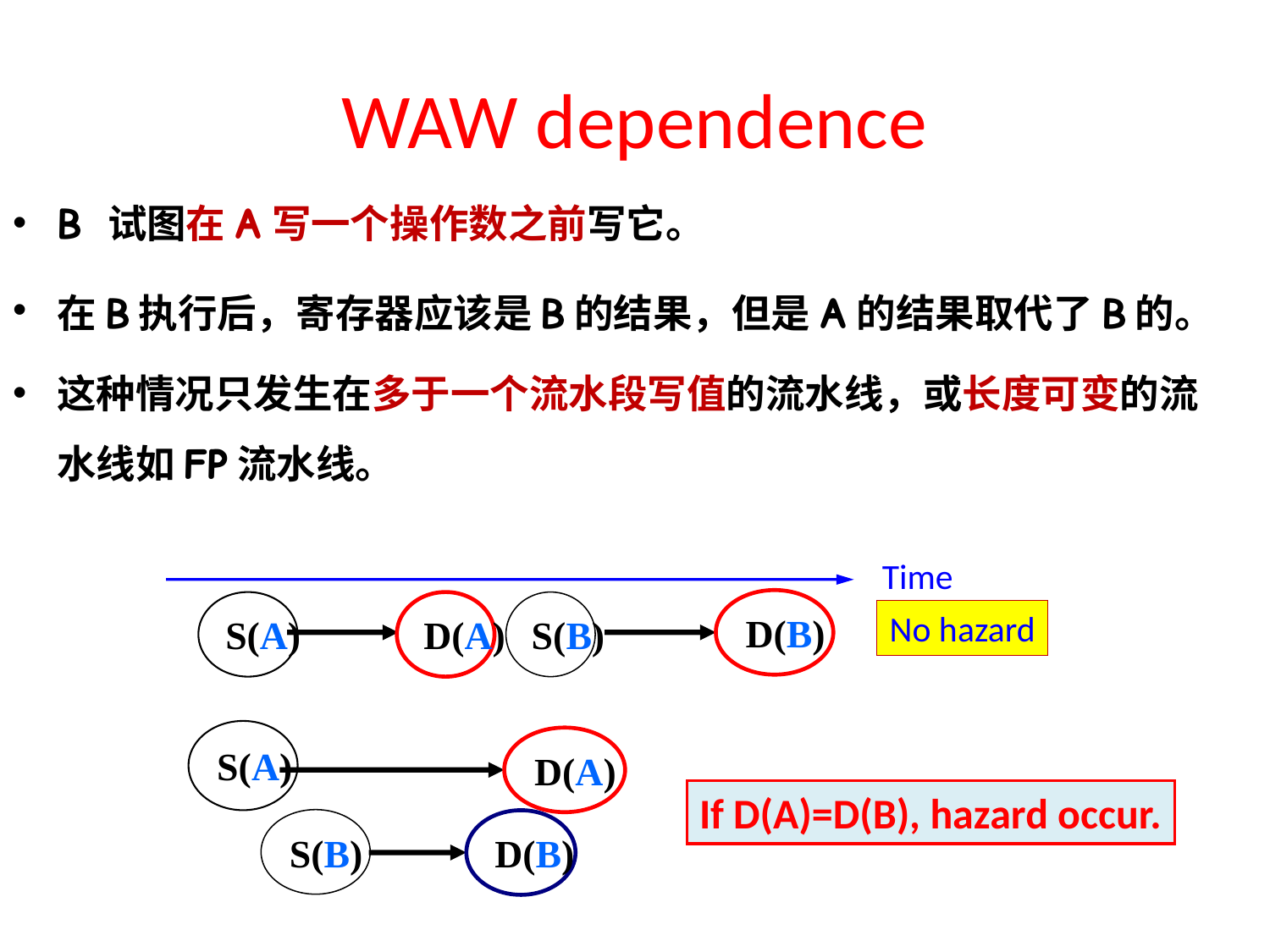

# WAW dependence
B 试图在A写一个操作数之前写它。
在B执行后，寄存器应该是B的结果，但是A的结果取代了B的。
这种情况只发生在多于一个流水段写值的流水线，或长度可变的流水线如FP流水线。

Time

D(B)
S(A)
D(A)
S(B)
No hazard

S(A)
D(A)

If D(A)=D(B), hazard occur.
S(B)
D(B)